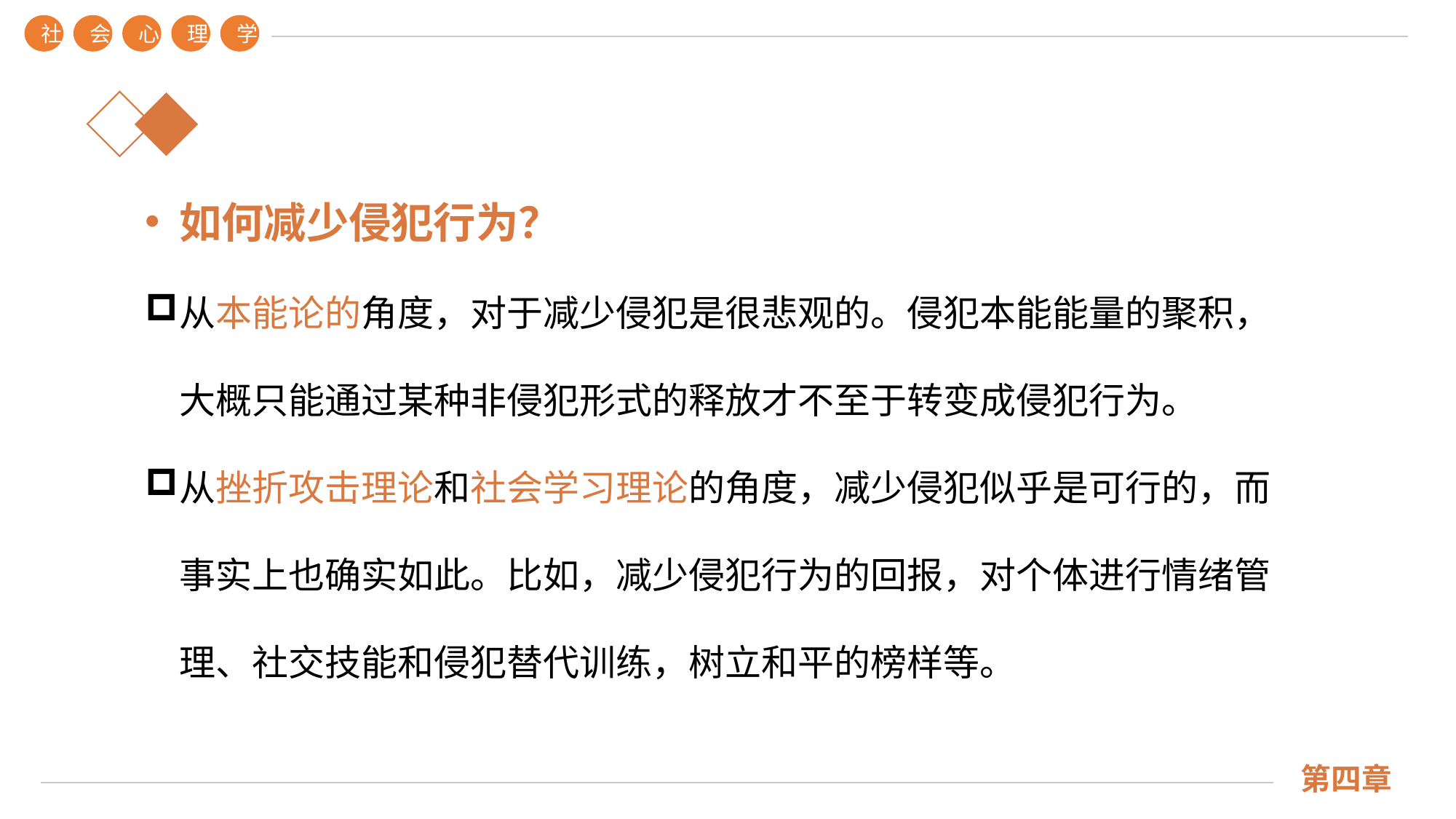

社
会
心
理
学
第四章

如何减少侵犯行为？
从本能论的角度，对于减少侵犯是很悲观的。侵犯本能能量的聚积，大概只能通过某种非侵犯形式的释放才不至于转变成侵犯行为。
从挫折攻击理论和社会学习理论的角度，减少侵犯似乎是可行的，而事实上也确实如此。比如，减少侵犯行为的回报，对个体进行情绪管理、社交技能和侵犯替代训练，树立和平的榜样等。